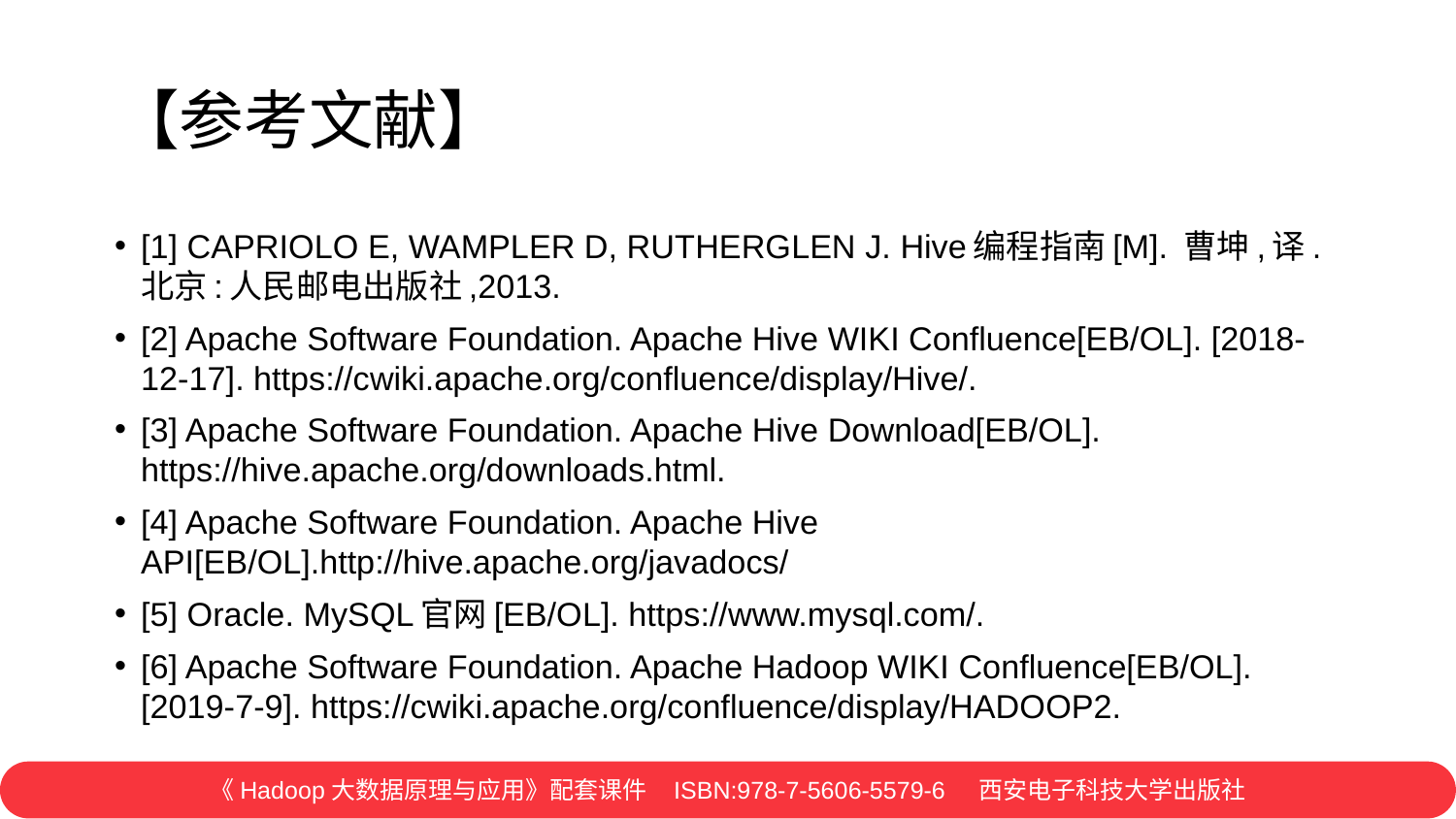

# 【参考文献】
[1] CAPRIOLO E, WAMPLER D, RUTHERGLEN J. Hive编程指南[M]. 曹坤,译.北京:人民邮电出版社,2013.
[2] Apache Software Foundation. Apache Hive WIKI Confluence[EB/OL]. [2018-12-17]. https://cwiki.apache.org/confluence/display/Hive/.
[3] Apache Software Foundation. Apache Hive Download[EB/OL]. https://hive.apache.org/downloads.html.
[4] Apache Software Foundation. Apache Hive API[EB/OL].http://hive.apache.org/javadocs/
[5] Oracle. MySQL官网[EB/OL]. https://www.mysql.com/.
[6] Apache Software Foundation. Apache Hadoop WIKI Confluence[EB/OL]. [2019-7-9]. https://cwiki.apache.org/confluence/display/HADOOP2.